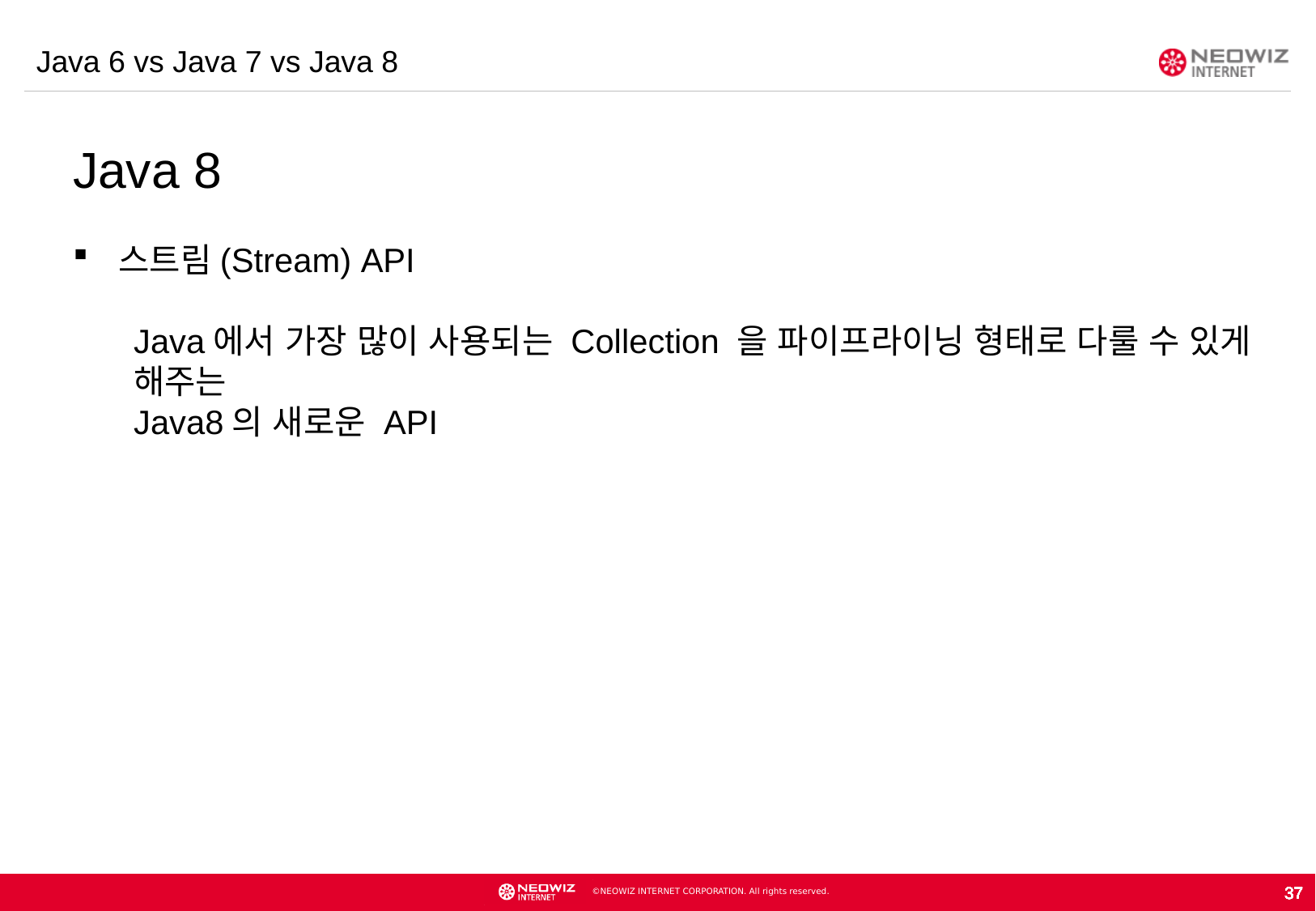

Java 6 vs Java 7 vs Java 8

Java 8

스트림(Stream) API

Java에서 가장 많이 사용되는 Collection 을 파이프라이닝 형태로 다룰 수 있게 해주는
Java8의 새로운 API
37
37
37
37
37
37
37
37
37
37
37
37
37
37
37
37
37
37
37
37
37
37
37